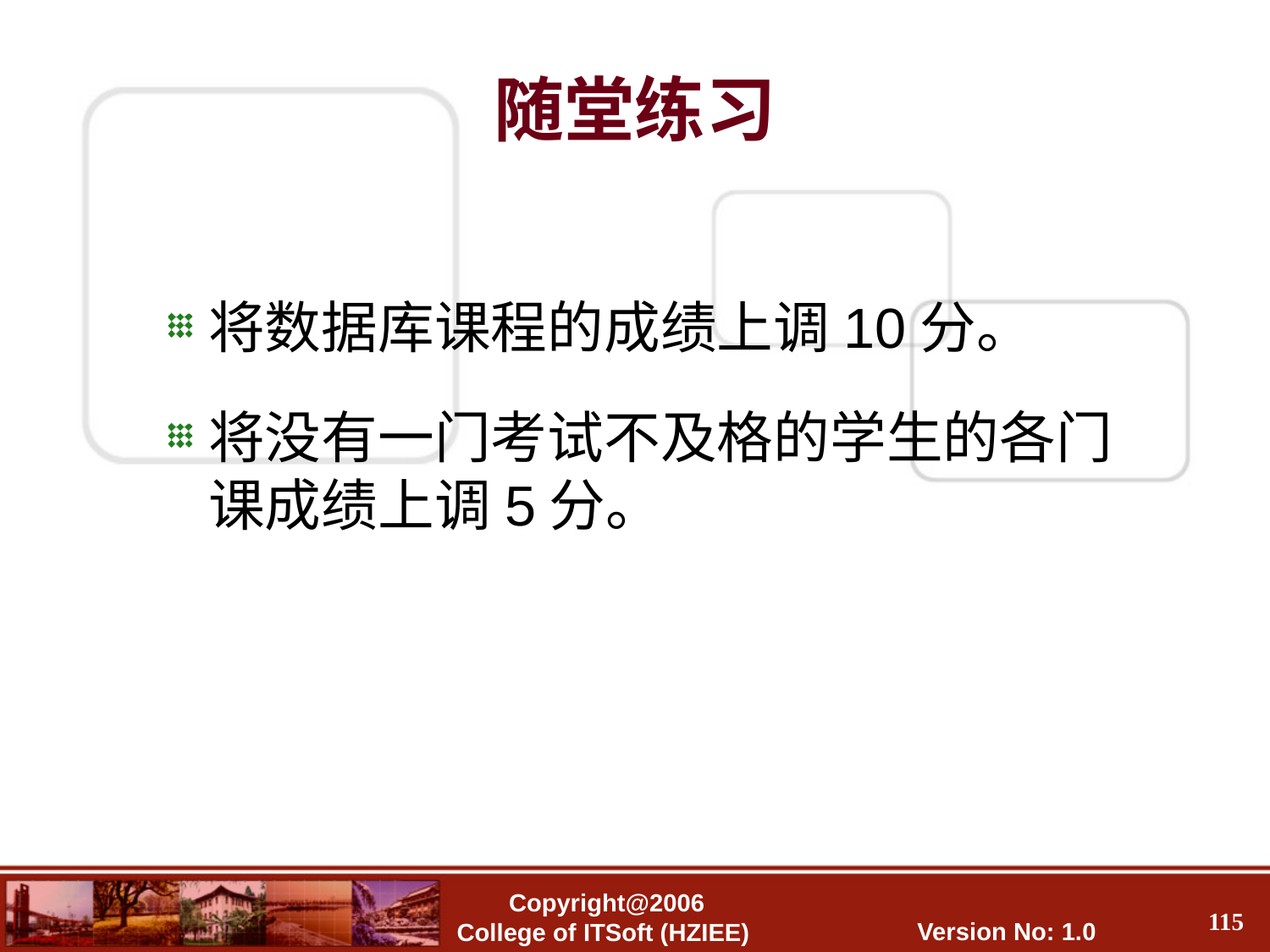

随堂练习
将数据库课程的成绩上调10分。
将没有一门考试不及格的学生的各门课成绩上调5分。